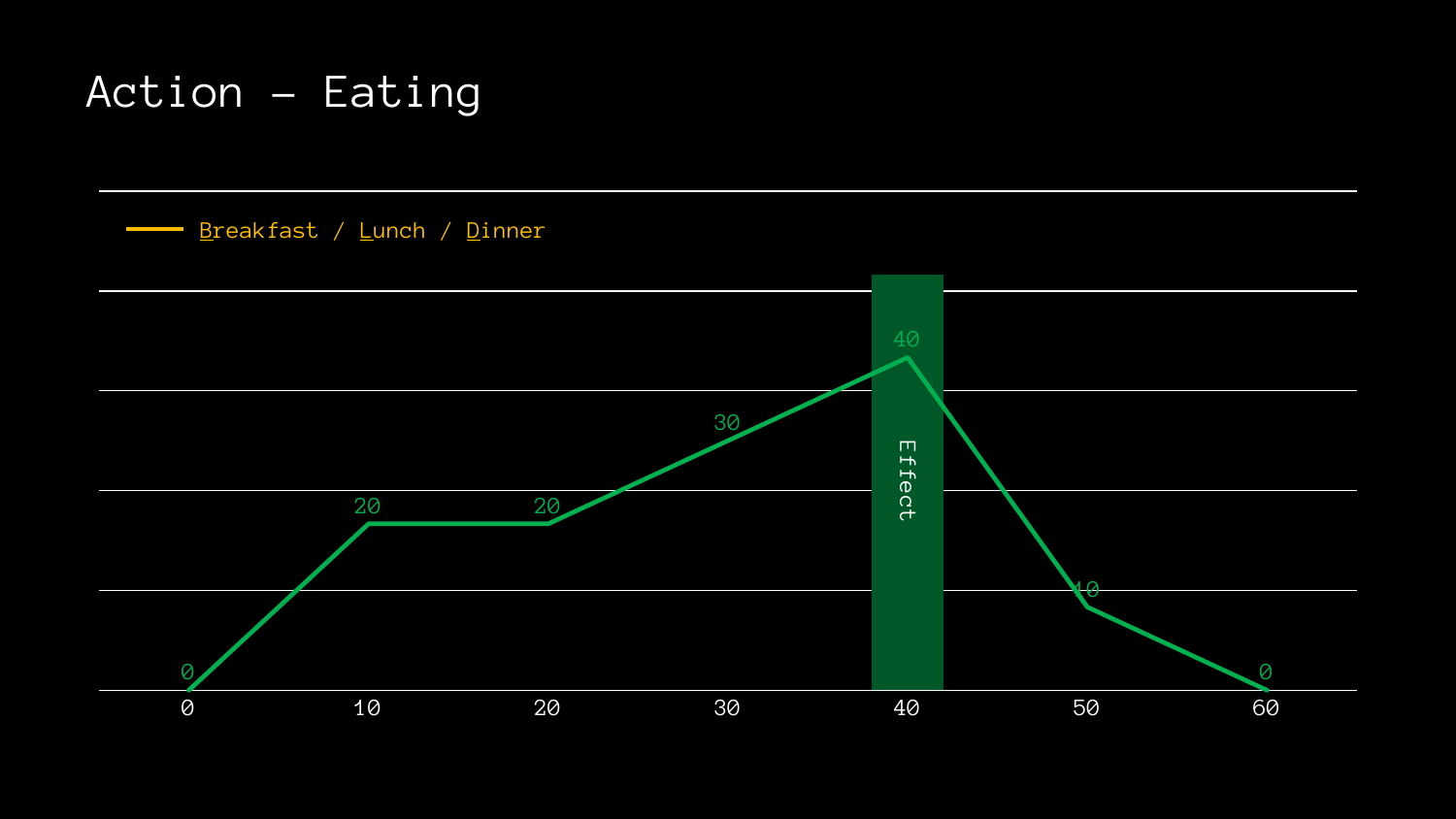

# Action - Eating

### Chart

| Category | Effect | 系列 1 |
|---|---|---|
| 0 | None | 0.0 |
| 10 | None | 20.0 |
| 20 | None | 20.0 |
| 30 | None | 30.0 |
| 40 | 50.0 | 40.0 |
| 50 | None | 10.0 |
| 60 | None | 0.0 |
Breakfast / Lunch / Dinner